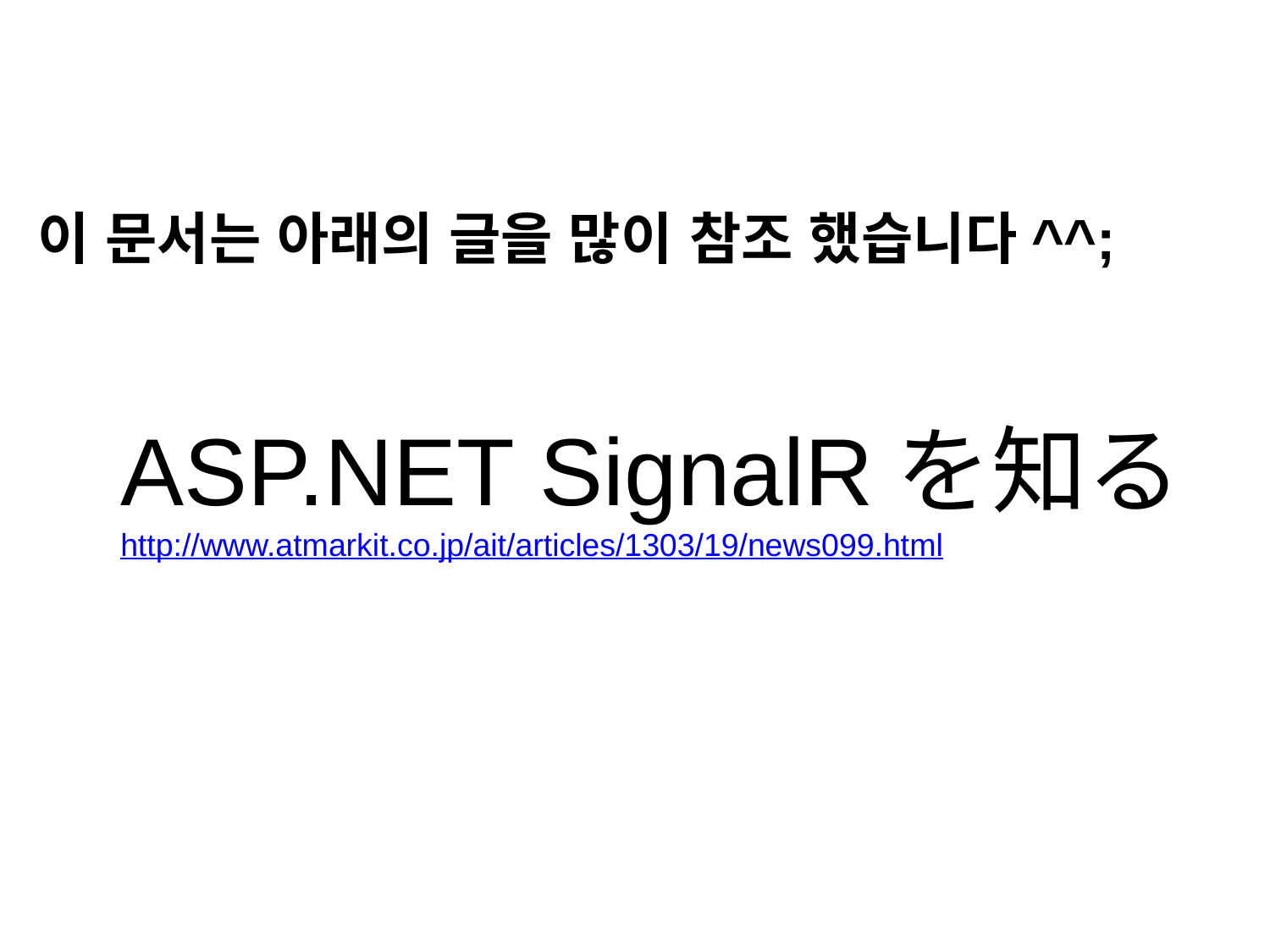

이 문서는 아래의 글을 많이 참조 했습니다^^;
ASP.NET SignalRを知る
http://www.atmarkit.co.jp/ait/articles/1303/19/news099.html